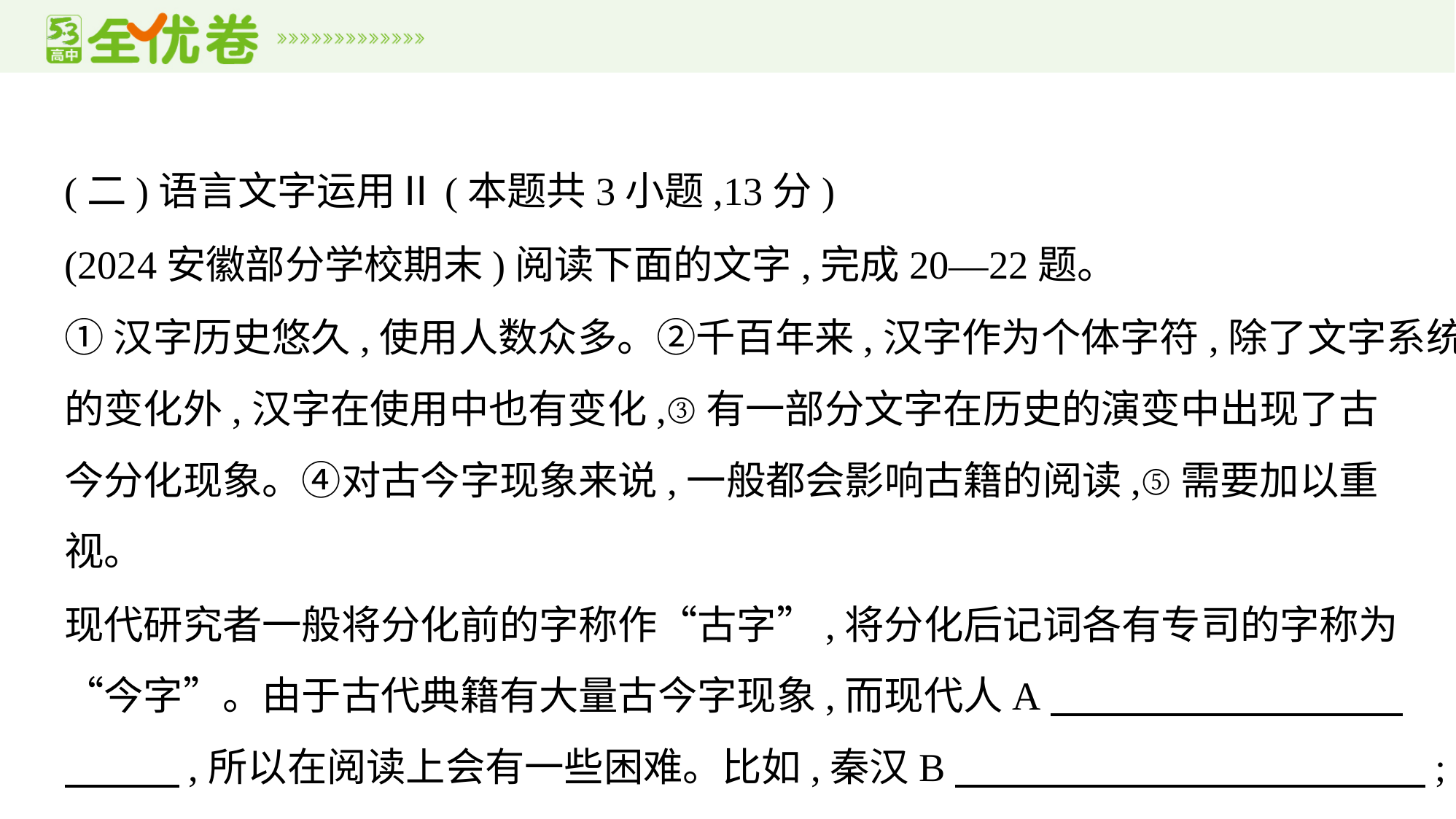

(二)语言文字运用Ⅱ(本题共3小题,13分)
(2024安徽部分学校期末)阅读下面的文字,完成20—22题。
①汉字历史悠久,使用人数众多。②千百年来,汉字作为个体字符,除了文字系统的变化外,汉字在使用中也有变化,③有一部分文字在历史的演变中出现了古
今分化现象。④对古今字现象来说,一般都会影响古籍的阅读,⑤需要加以重
视。
现代研究者一般将分化前的字称作“古字”,将分化后记词各有专司的字称为
“今字”。由于古代典籍有大量古今字现象,而现代人A　　　　　　　　    
　　    ,所以在阅读上会有一些困难。比如,秦汉B　　　　　　　　　　　    ;